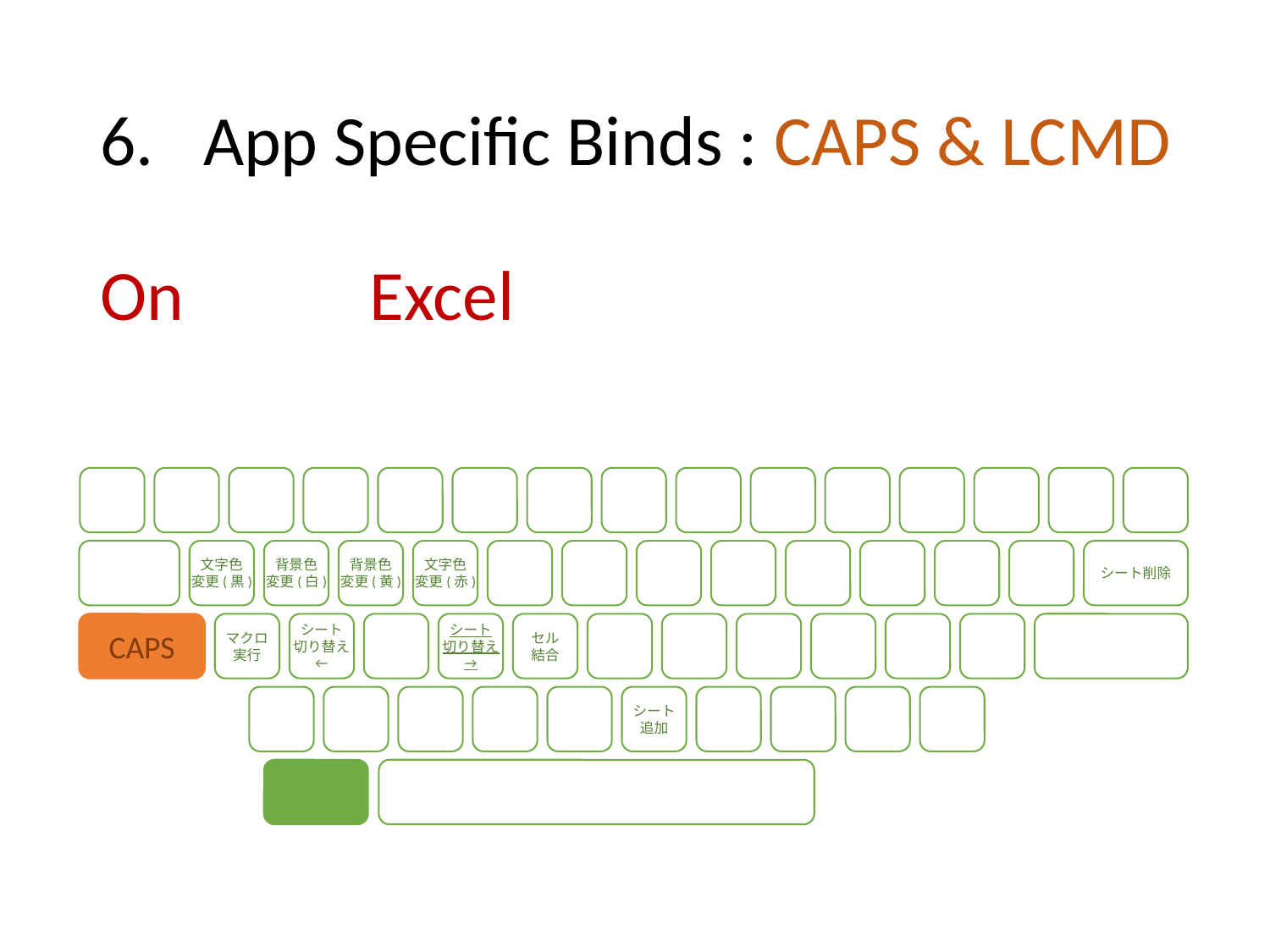

# App Specific Binds : CAPS & LCMD
On 		 Excel

文字色
変更(黒)
背景色
変更(白)
背景色
変更(黄)
文字色
変更(赤)

シート削除
CAPS
マクロ
実行
シート
切り替え
←

シート
切り替え
→
セル
結合

シート
追加